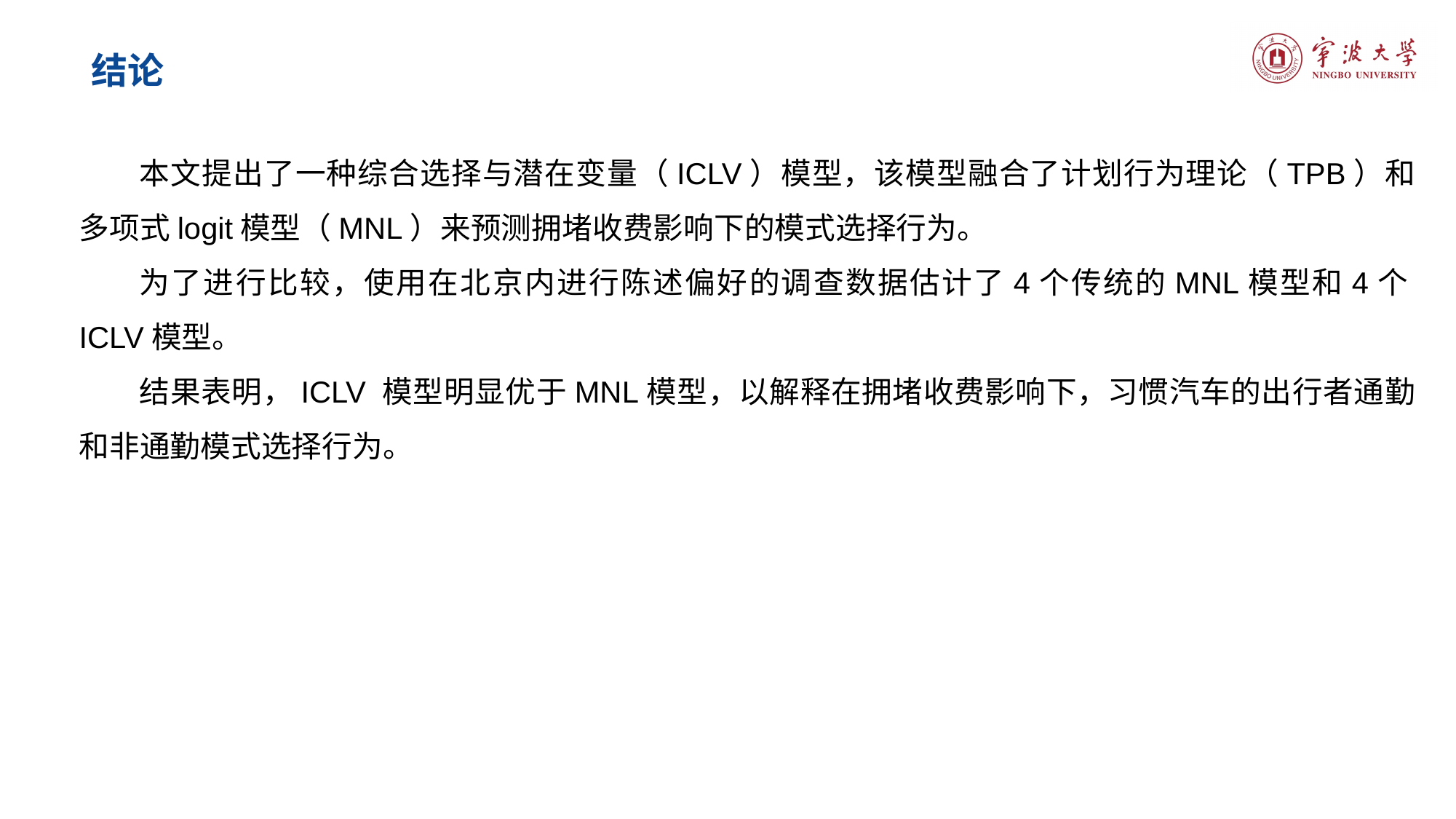

结论
本文提出了一种综合选择与潜在变量（ICLV）模型，该模型融合了计划行为理论（TPB）和多项式logit模型（MNL）来预测拥堵收费影响下的模式选择行为。
为了进行比较，使用在北京内进行陈述偏好的调查数据估计了4个传统的MNL模型和4个ICLV模型。
结果表明，ICLV 模型明显优于MNL模型，以解释在拥堵收费影响下，习惯汽车的出行者通勤和非通勤模式选择行为。
题目：自动驾驶汽车和街道设计：使用虚拟现实实验探索中央分隔带在提高行人过街安全性方面的作用
期刊：Accident Analysis and Prevention